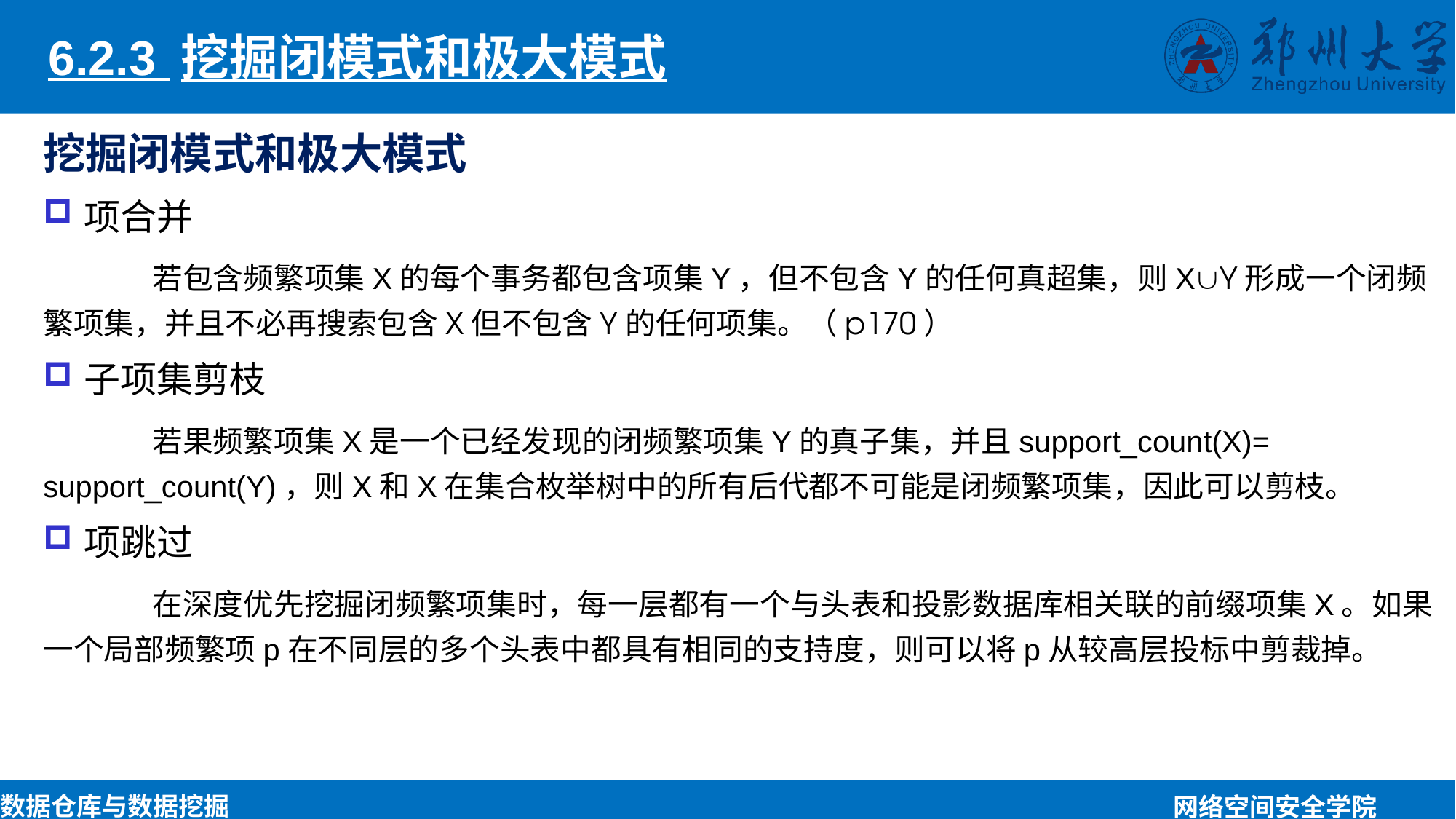

6.2.3 挖掘闭模式和极大模式
挖掘闭模式和极大模式
项合并
	若包含频繁项集X的每个事务都包含项集Y，但不包含Y的任何真超集，则X∪Y形成一个闭频繁项集，并且不必再搜索包含X但不包含Y的任何项集。（p170）
子项集剪枝
	若果频繁项集X是一个已经发现的闭频繁项集Y的真子集，并且support_count(X)= support_count(Y)，则X和X在集合枚举树中的所有后代都不可能是闭频繁项集，因此可以剪枝。
项跳过
	在深度优先挖掘闭频繁项集时，每一层都有一个与头表和投影数据库相关联的前缀项集X。如果一个局部频繁项p在不同层的多个头表中都具有相同的支持度，则可以将p从较高层投标中剪裁掉。